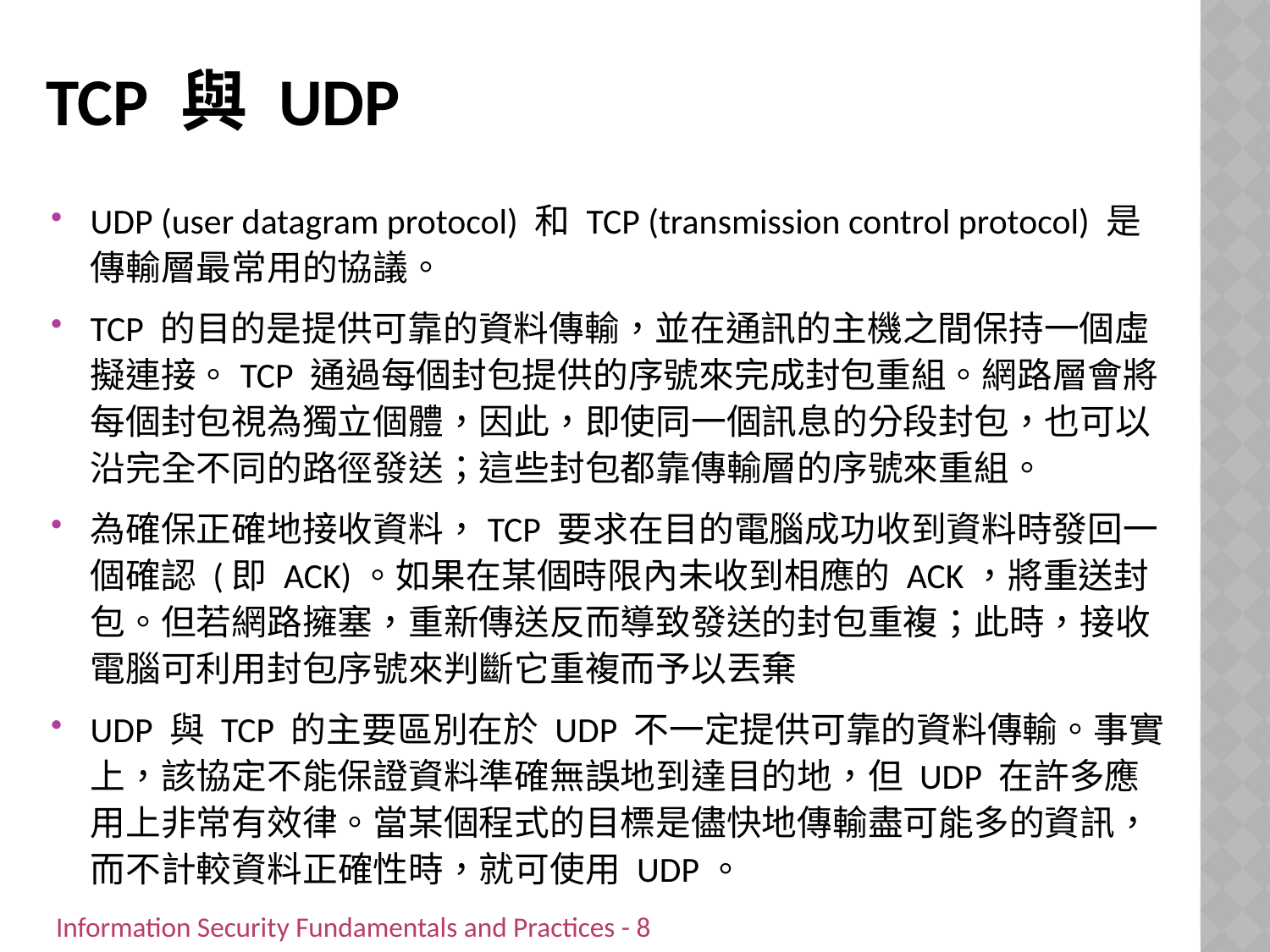

# TCP 與 UDP
UDP (user datagram protocol) 和 TCP (transmission control protocol) 是傳輸層最常用的協議。
TCP 的目的是提供可靠的資料傳輸，並在通訊的主機之間保持一個虛擬連接。TCP 通過每個封包提供的序號來完成封包重組。網路層會將每個封包視為獨立個體，因此，即使同一個訊息的分段封包，也可以沿完全不同的路徑發送；這些封包都靠傳輸層的序號來重組。
為確保正確地接收資料，TCP 要求在目的電腦成功收到資料時發回一個確認 (即 ACK)。如果在某個時限內未收到相應的 ACK，將重送封包。但若網路擁塞，重新傳送反而導致發送的封包重複；此時，接收電腦可利用封包序號來判斷它重複而予以丟棄
UDP 與 TCP 的主要區別在於 UDP 不一定提供可靠的資料傳輸。事實上，該協定不能保證資料準確無誤地到達目的地，但 UDP 在許多應用上非常有效律。當某個程式的目標是儘快地傳輸盡可能多的資訊，而不計較資料正確性時，就可使用 UDP。